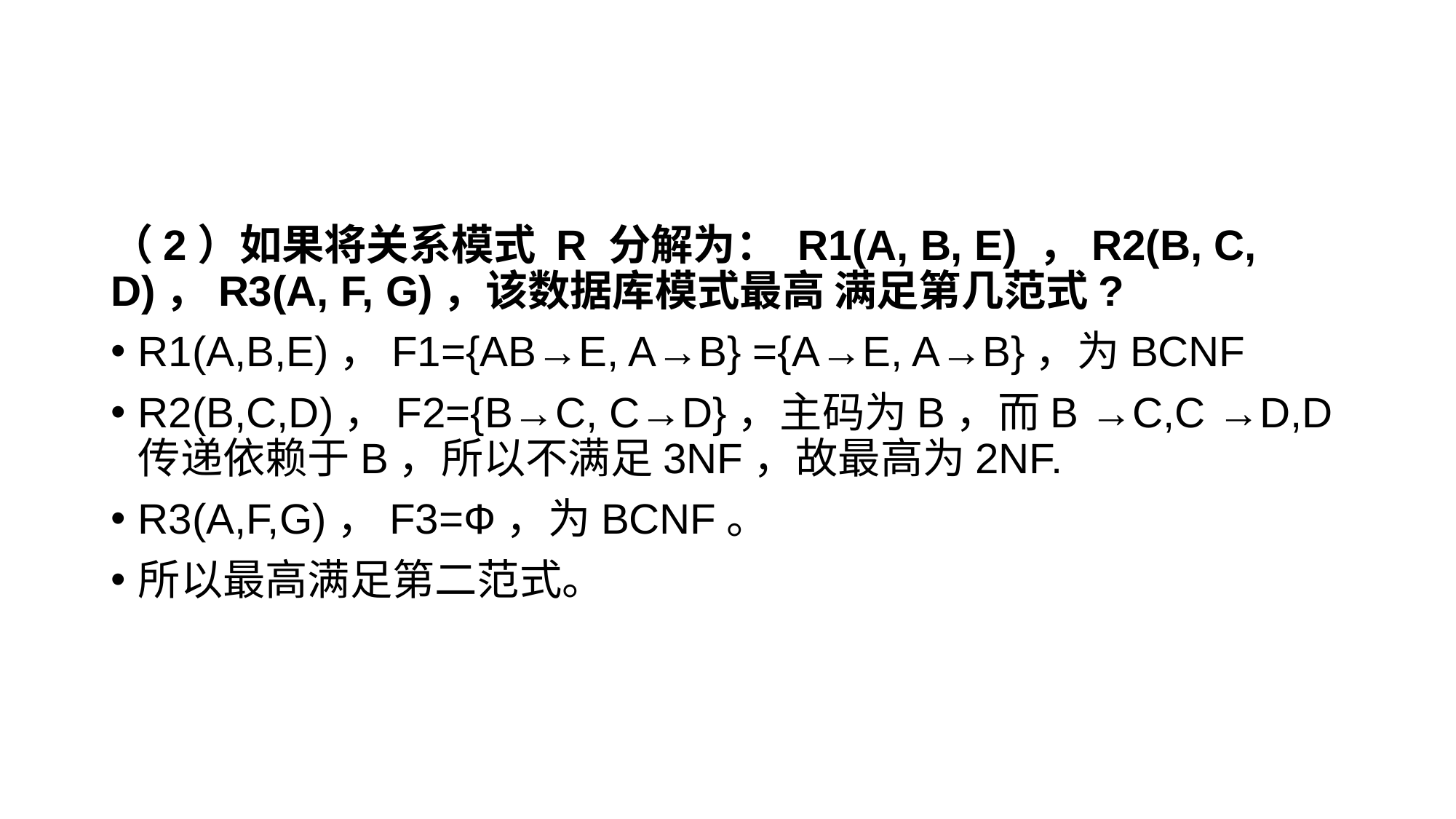

#
（2）如果将关系模式 R 分解为： R1(A, B, E) ，R2(B, C, D)，R3(A, F, G)，该数据库模式最高 满足第几范式?
R1(A,B,E)，F1={AB→E, A→B} ={A→E, A→B}，为BCNF
R2(B,C,D)，F2={B→C, C→D}，主码为B，而B →C,C →D,D传递依赖于B，所以不满足3NF，故最高为2NF.
R3(A,F,G)，F3=Ф，为BCNF。
所以最高满足第二范式。